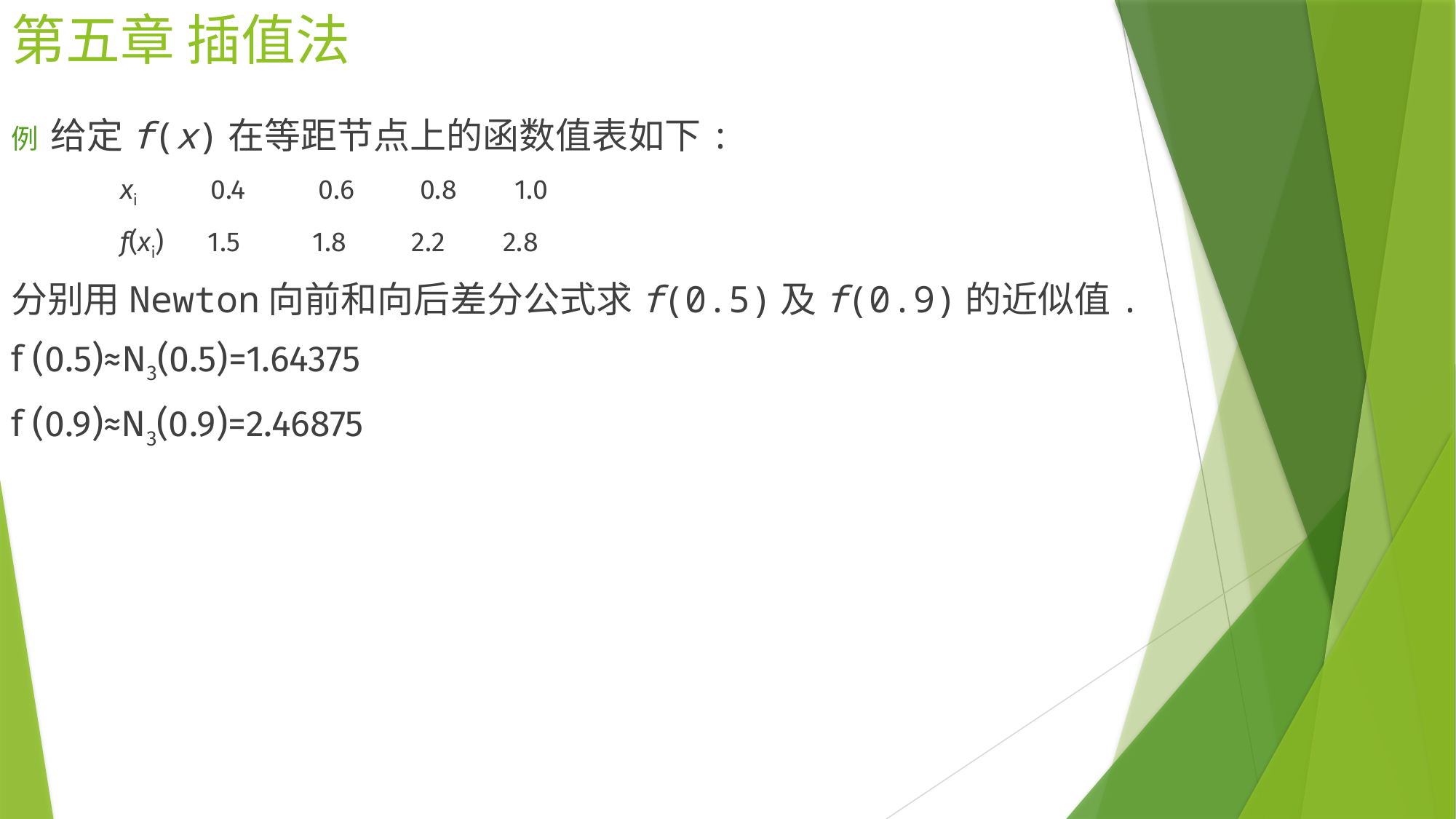

# 第五章 插值法
例  给定f(x)在等距节点上的函数值表如下:
               xi          0.4          0.6         0.8        1.0
               f(xi)      1.5          1.8         2.2        2.8
分别用Newton向前和向后差分公式求f(0.5)及f(0.9)的近似值.
f (0.5)≈N3(0.5)=1.64375
f (0.9)≈N3(0.9)=2.46875